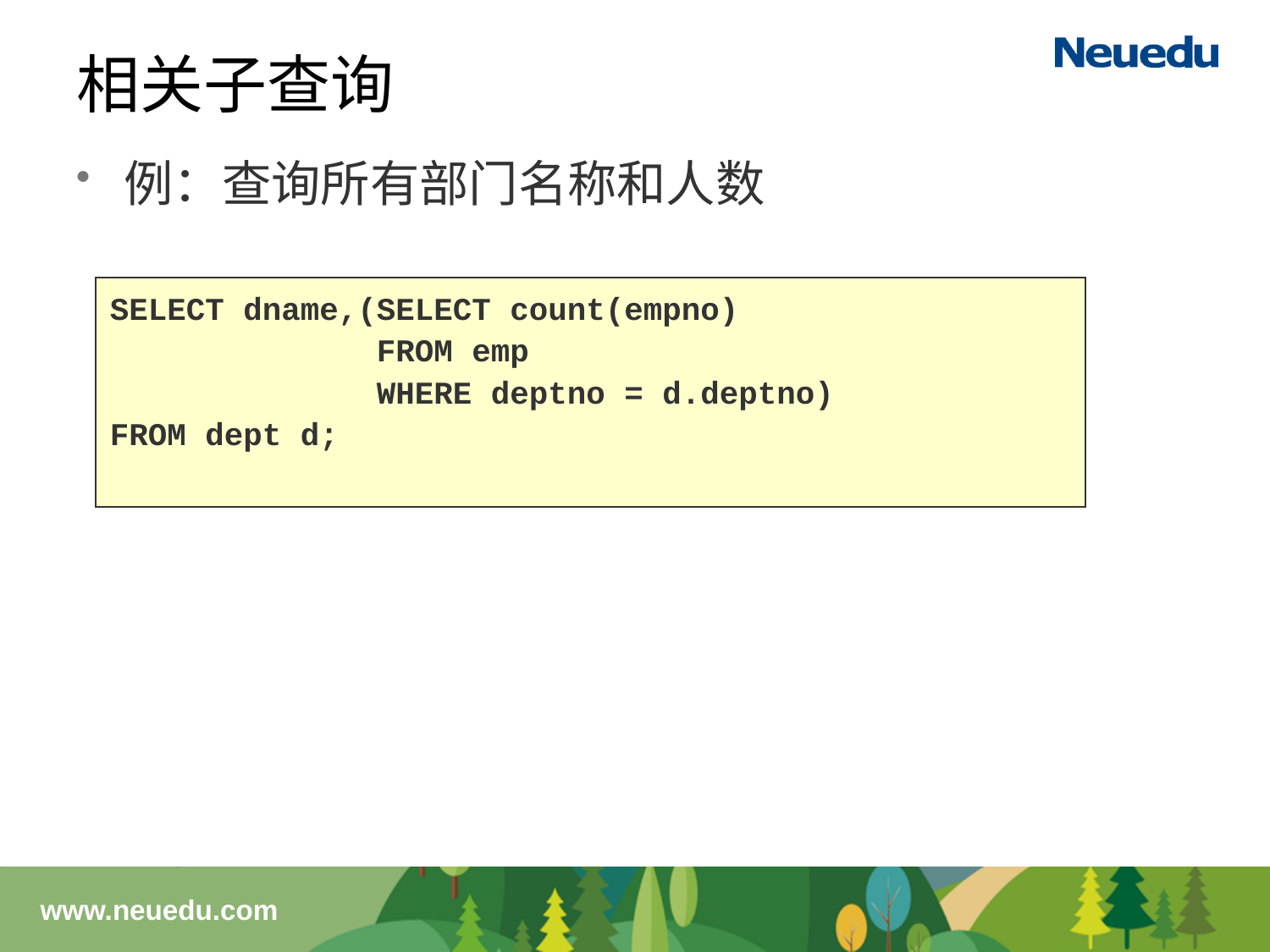

# 相关子查询
例：查询所有部门名称和人数

SELECT dname,(SELECT count(empno)
              FROM emp
              WHERE deptno = d.deptno)
FROM dept d;